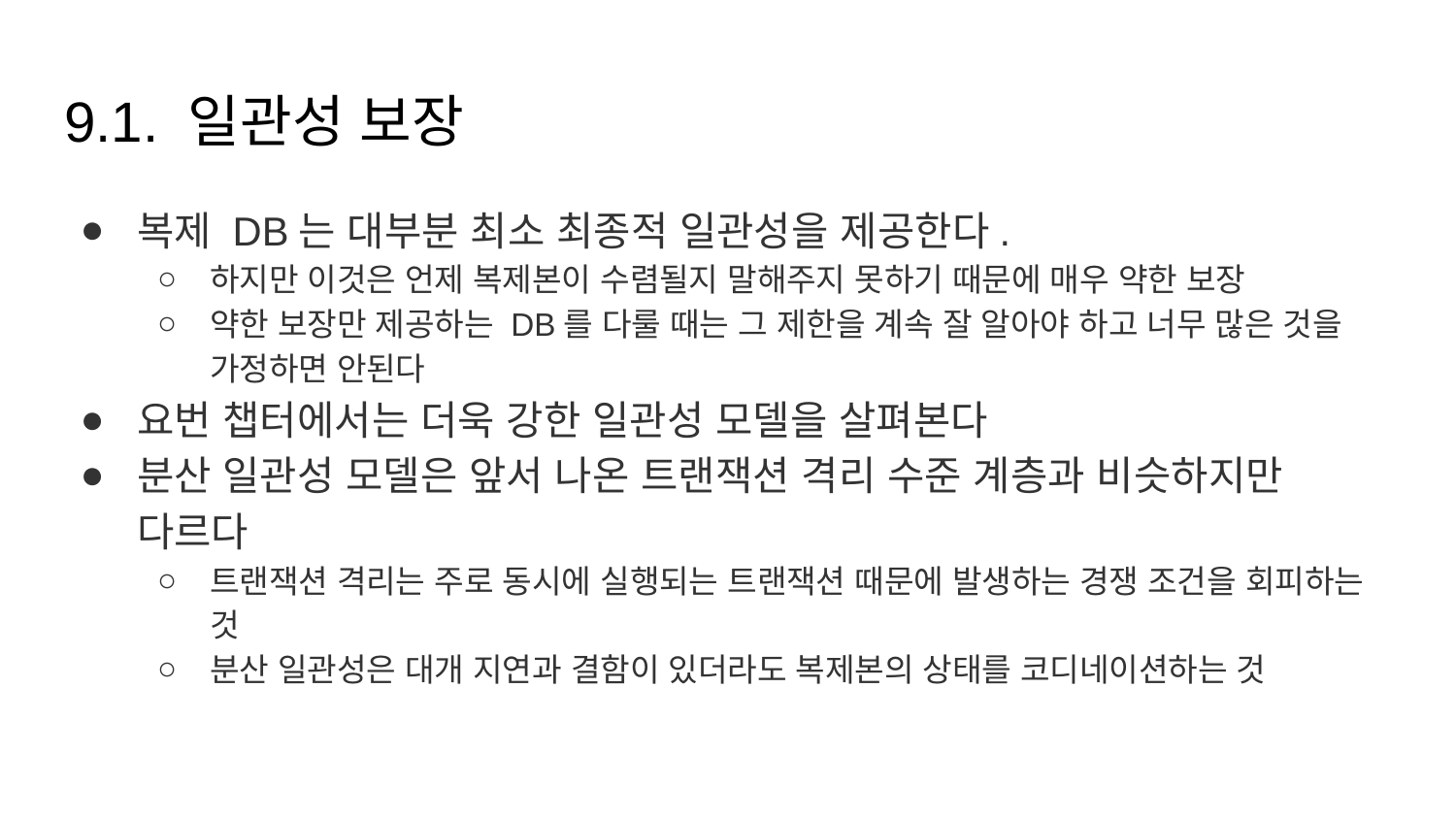

# 9.1. 일관성 보장
복제 DB는 대부분 최소 최종적 일관성을 제공한다.
하지만 이것은 언제 복제본이 수렴될지 말해주지 못하기 때문에 매우 약한 보장
약한 보장만 제공하는 DB를 다룰 때는 그 제한을 계속 잘 알아야 하고 너무 많은 것을 가정하면 안된다
요번 챕터에서는 더욱 강한 일관성 모델을 살펴본다
분산 일관성 모델은 앞서 나온 트랜잭션 격리 수준 계층과 비슷하지만 다르다
트랜잭션 격리는 주로 동시에 실행되는 트랜잭션 때문에 발생하는 경쟁 조건을 회피하는 것
분산 일관성은 대개 지연과 결함이 있더라도 복제본의 상태를 코디네이션하는 것